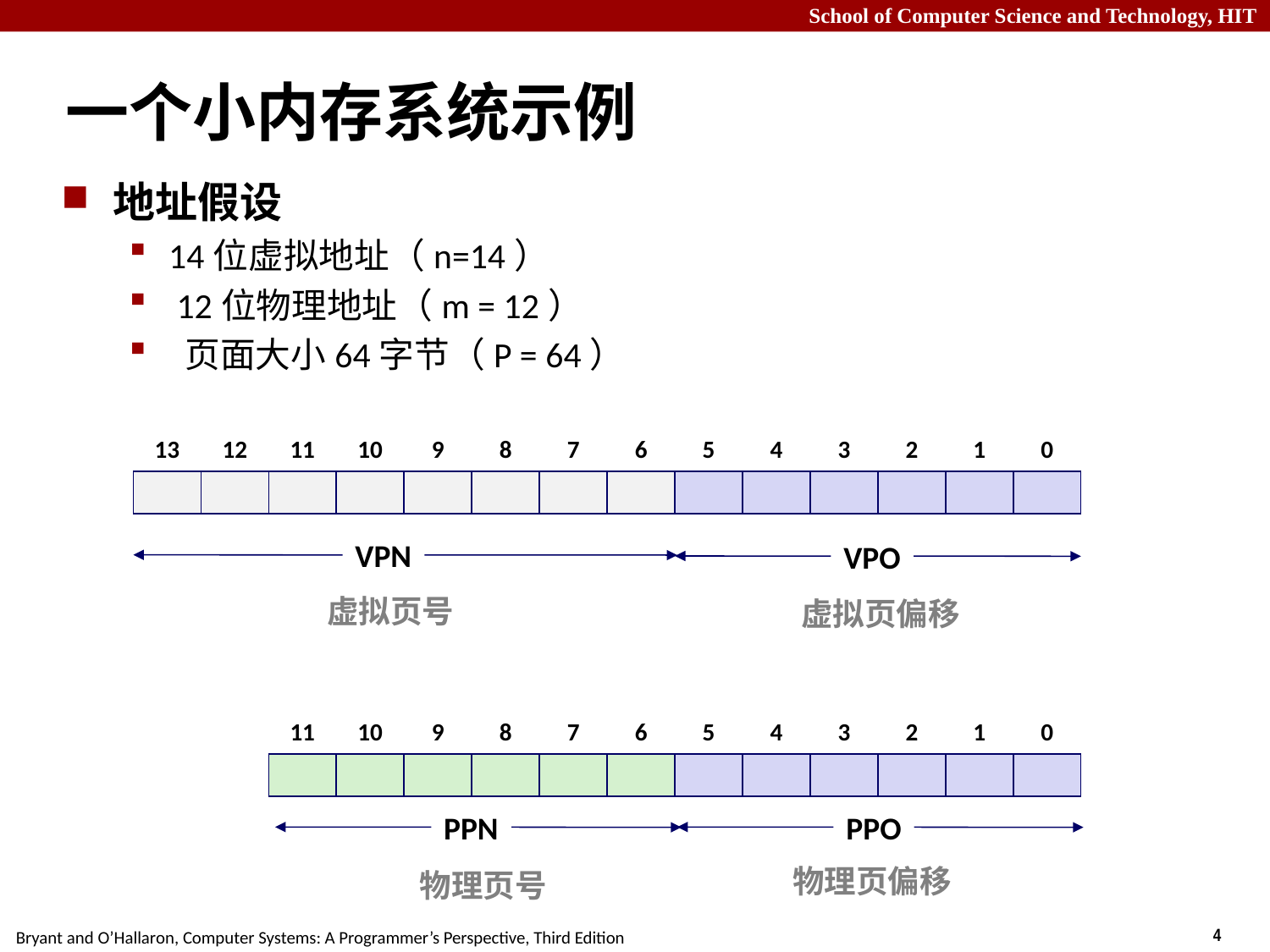

# 一个小内存系统示例
地址假设
14位虚拟地址（n=14）
 12位物理地址（m = 12）
 页面大小64字节（P = 64）
13
12
11
10
9
8
7
6
5
4
3
2
1
0

VPN

VPO

 虚拟页号
虚拟页偏移
11
10
9
8
7
6
5
4
3
2
1
0

PPN

PPO

物理页偏移
物理页号